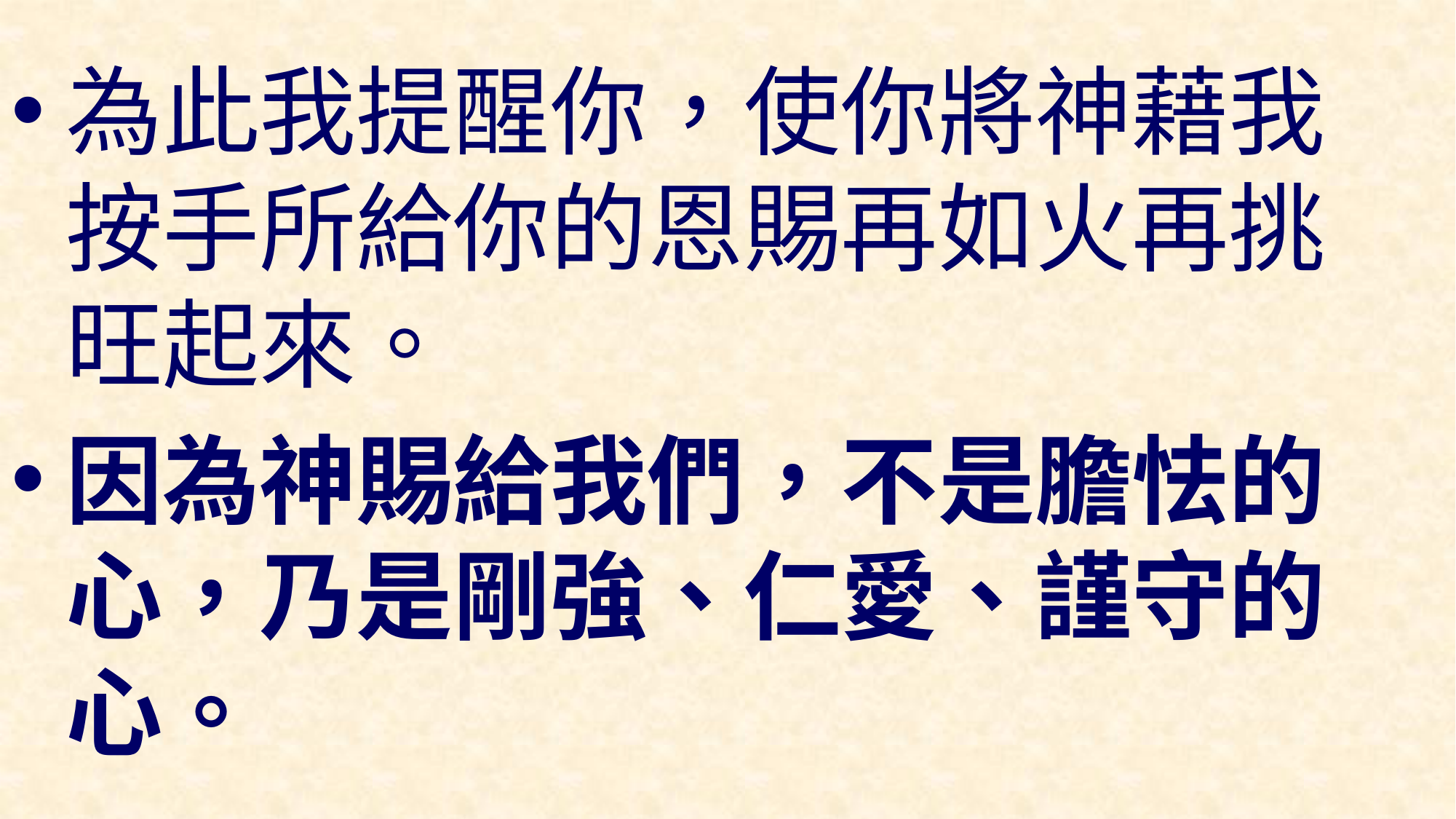

為此我提醒你，使你將神藉我按手所給你的恩賜再如火再挑旺起來。
因為神賜給我們，不是膽怯的心，乃是剛強、仁愛、謹守的心。